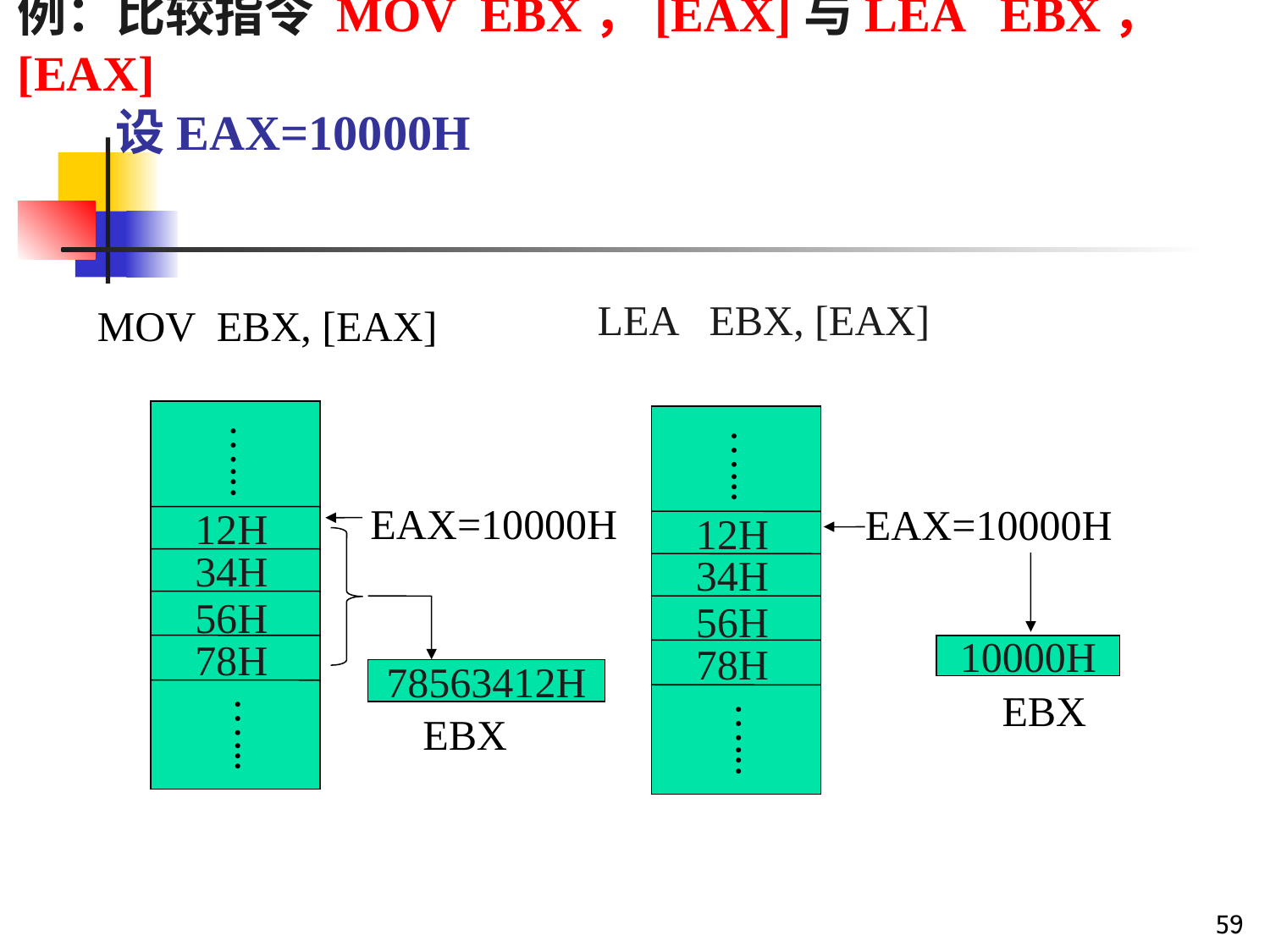

# 例：比较指令 MOV  EBX，[EAX]与LEA   EBX，[EAX] 设EAX=10000H
LEA   EBX, [EAX]
MOV  EBX, [EAX]

…...
EAX=10000H
12H

34H

56H

78H

78563412H

…...
EBX

…...
EAX=10000H
12H

34H

56H

78H
10000H

EBX

…...
59